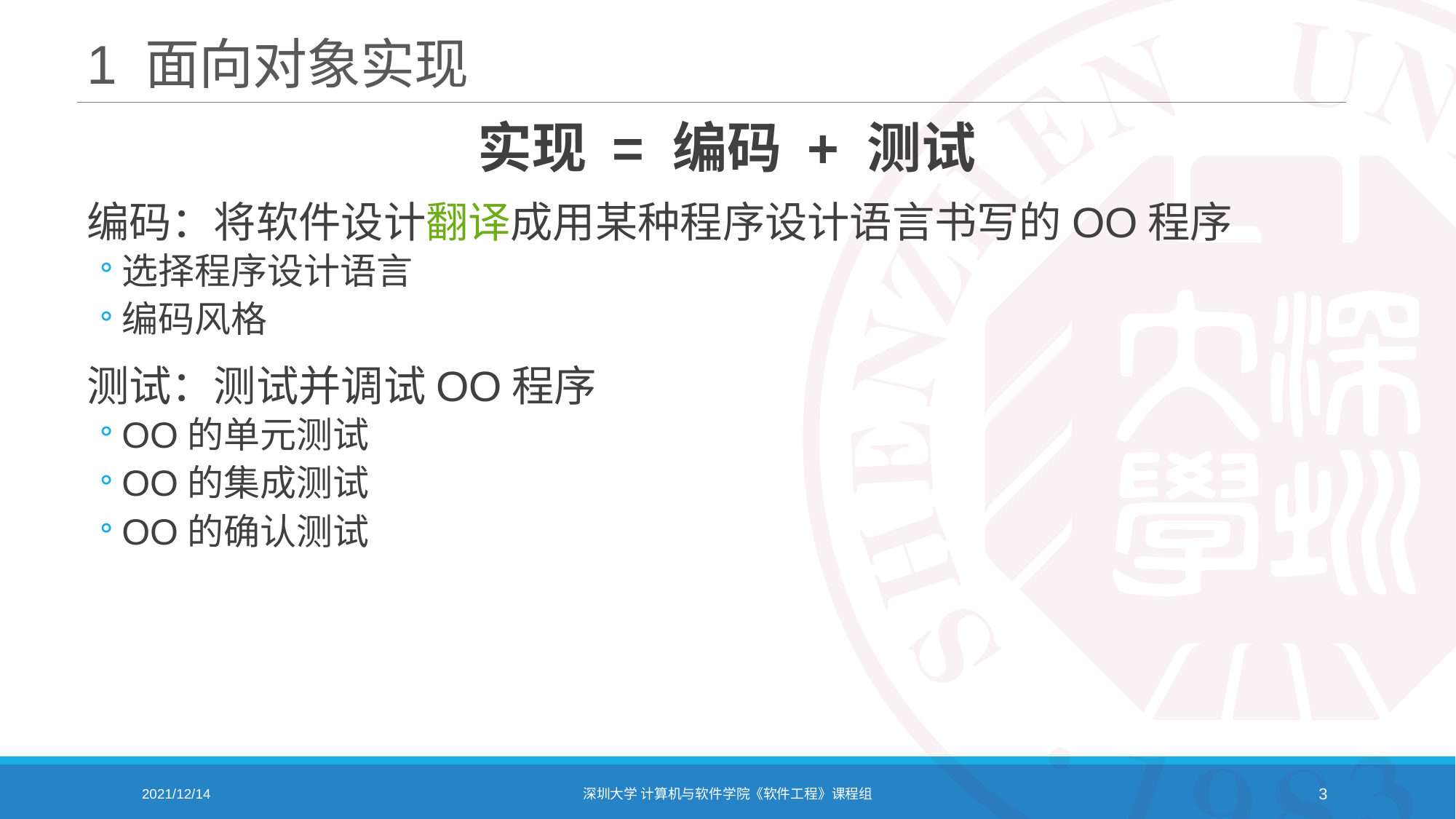

# 1 面向对象实现
实现 = 编码 + 测试
编码：将软件设计翻译成用某种程序设计语言书写的OO程序
选择程序设计语言
编码风格
测试：测试并调试OO程序
OO的单元测试
OO的集成测试
OO的确认测试

2021/12/14
深圳大学 计算机与软件学院《软件工程》课程组
3